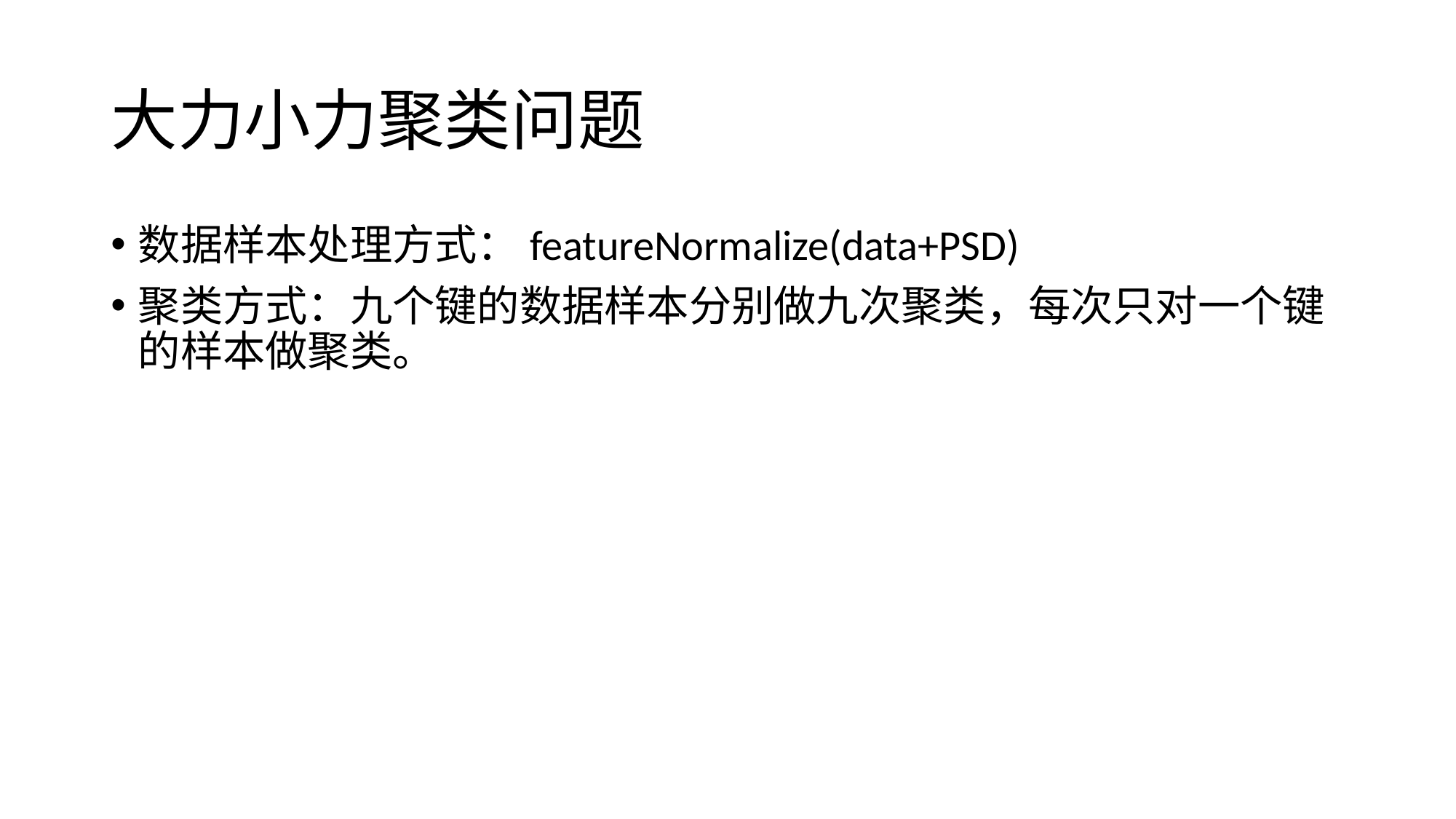

# 大力小力聚类问题
数据样本处理方式：featureNormalize(data+PSD)
聚类方式：九个键的数据样本分别做九次聚类，每次只对一个键的样本做聚类。